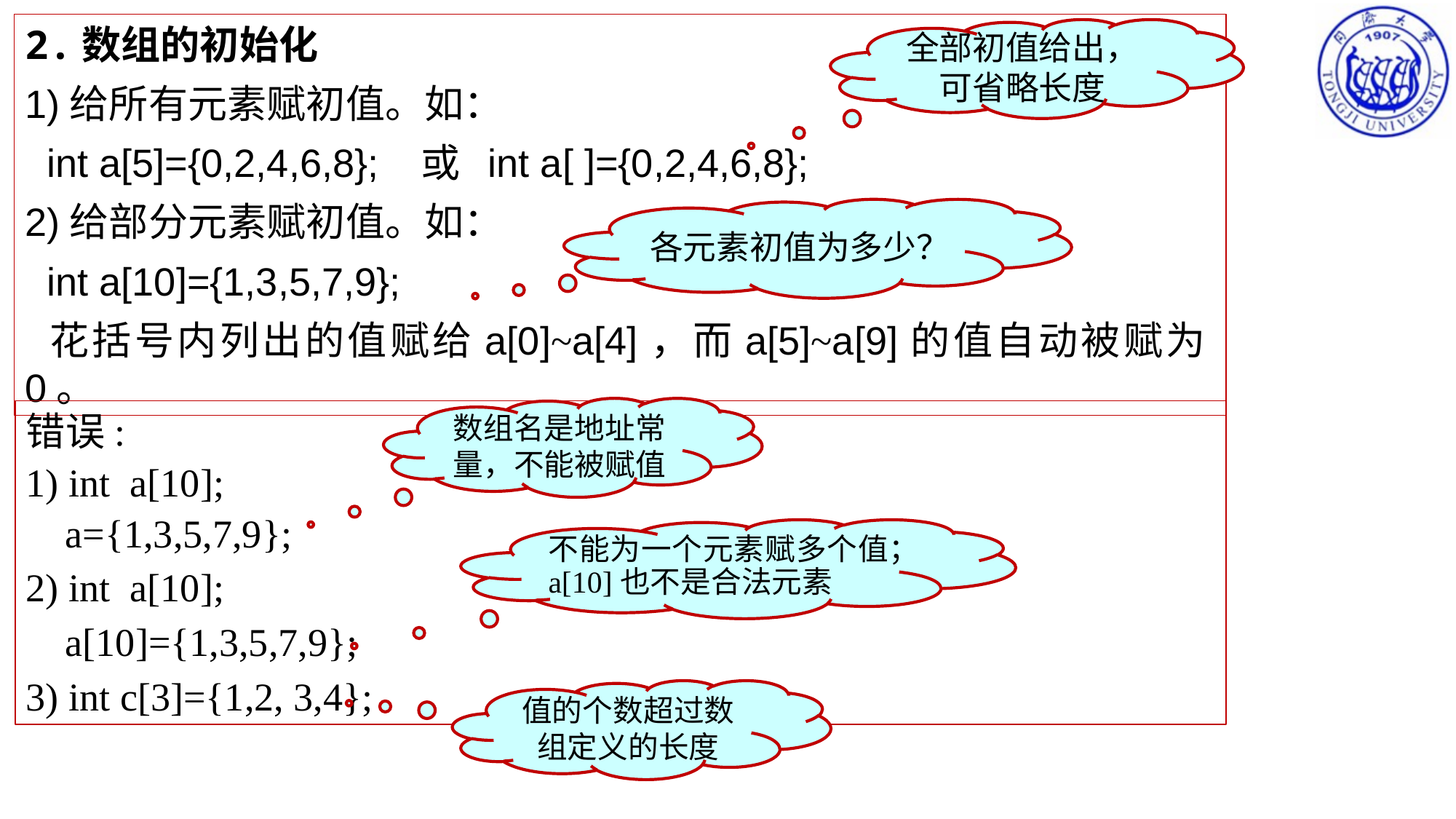

2.数组的初始化
1)给所有元素赋初值。如：
  int a[5]={0,2,4,6,8};   或  int a[ ]={0,2,4,6,8};
2)给部分元素赋初值。如：
  int a[10]={1,3,5,7,9};
 花括号内列出的值赋给a[0]~a[4]，而a[5]~a[9]的值自动被赋为0。
全部初值给出，可省略长度
各元素初值为多少？
数组名是地址常量，不能被赋值
错误:
1) int  a[10];
    a={1,3,5,7,9};
2) int  a[10];
    a[10]={1,3,5,7,9};
3) int c[3]={1,2, 3,4};
不能为一个元素赋多个值；a[10]也不是合法元素
值的个数超过数组定义的长度